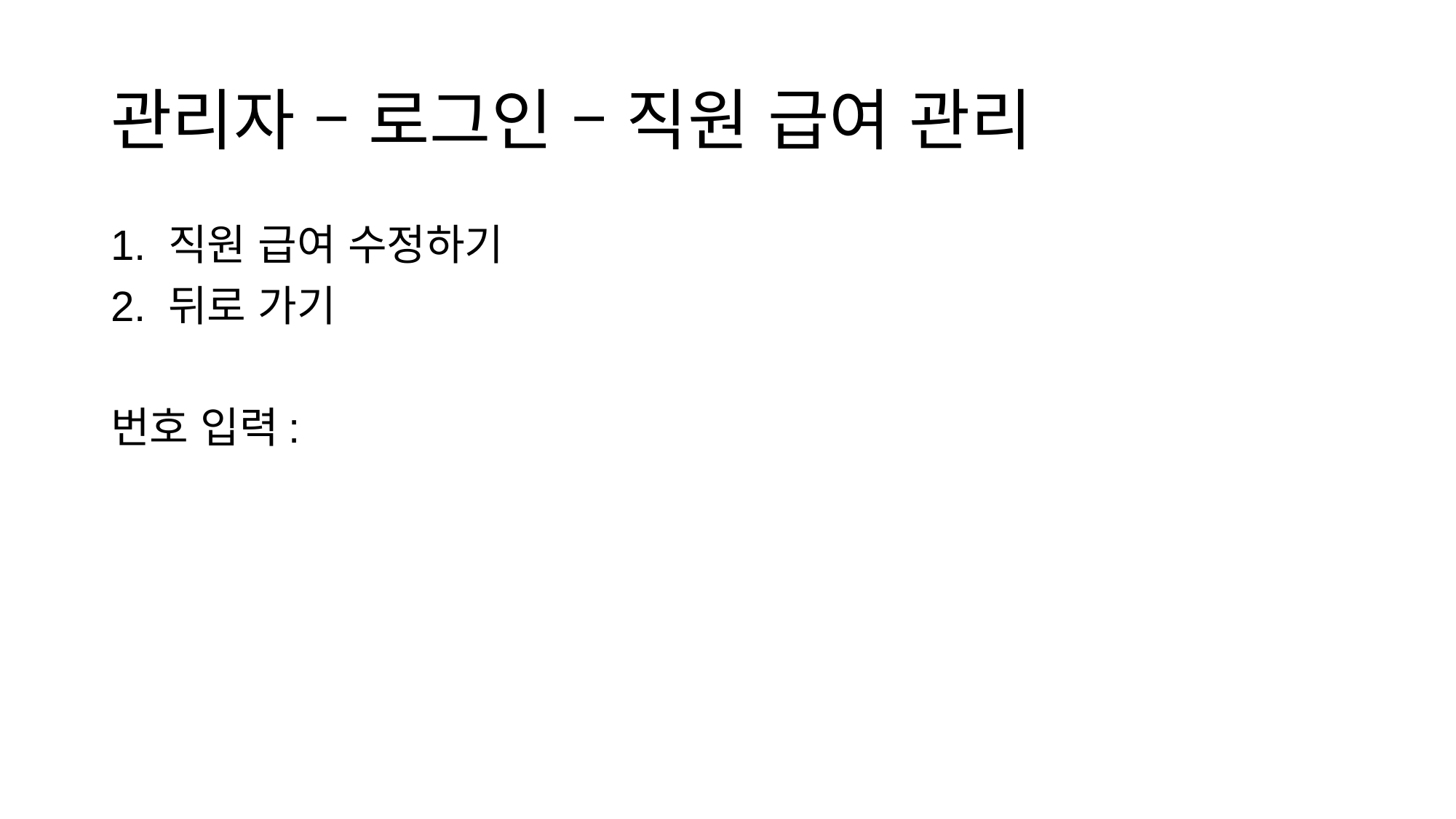

# 관리자 – 로그인 – 직원 급여 관리
1. 직원 급여 수정하기
2. 뒤로 가기

번호 입력: